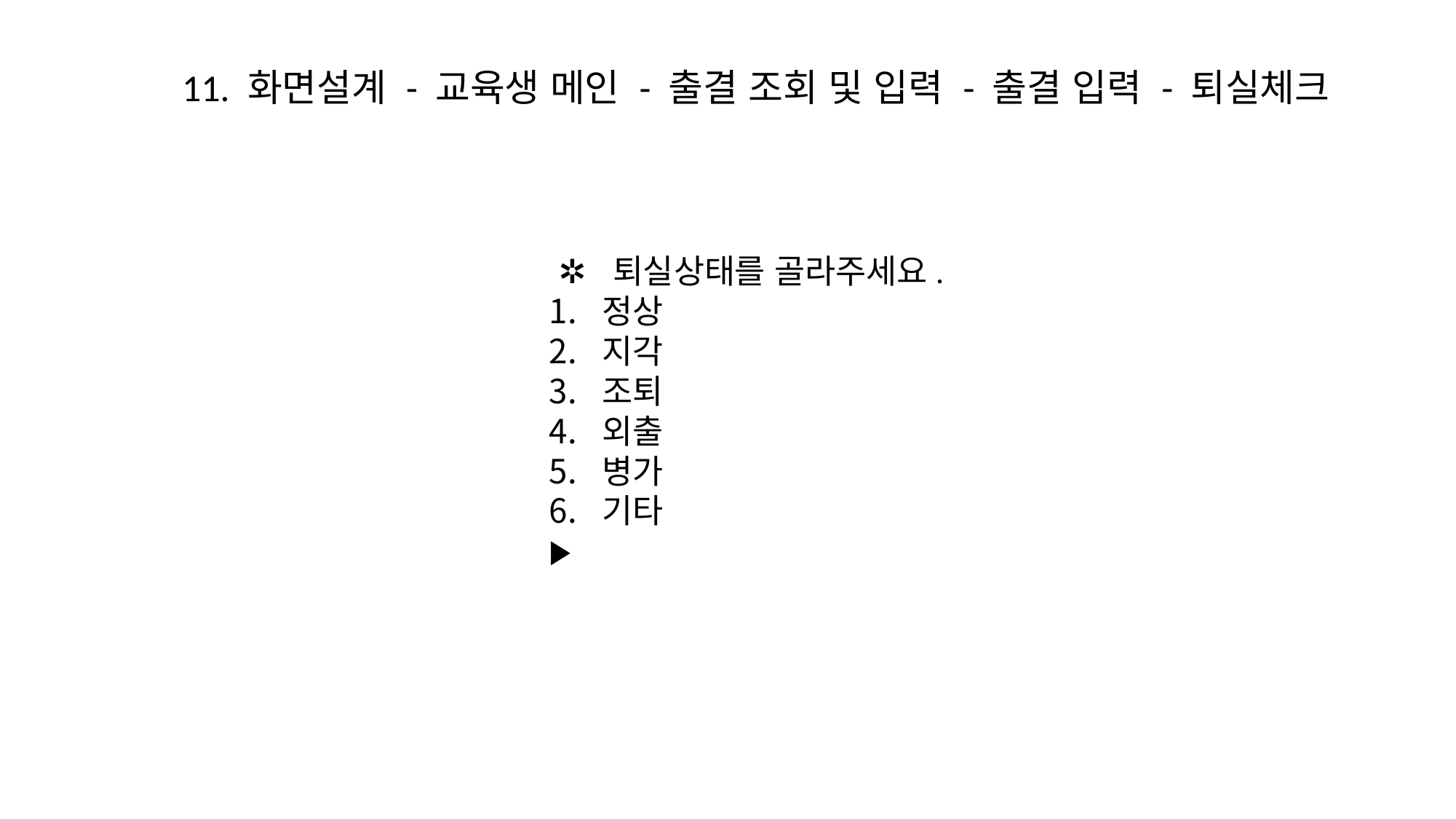

11. 화면설계 - 교육생 메인 - 출결 조회 및 입력 - 출결 입력 - 퇴실체크
 ✲  퇴실상태를 골라주세요.
정상
지각
조퇴
외출
병가
기타
▶